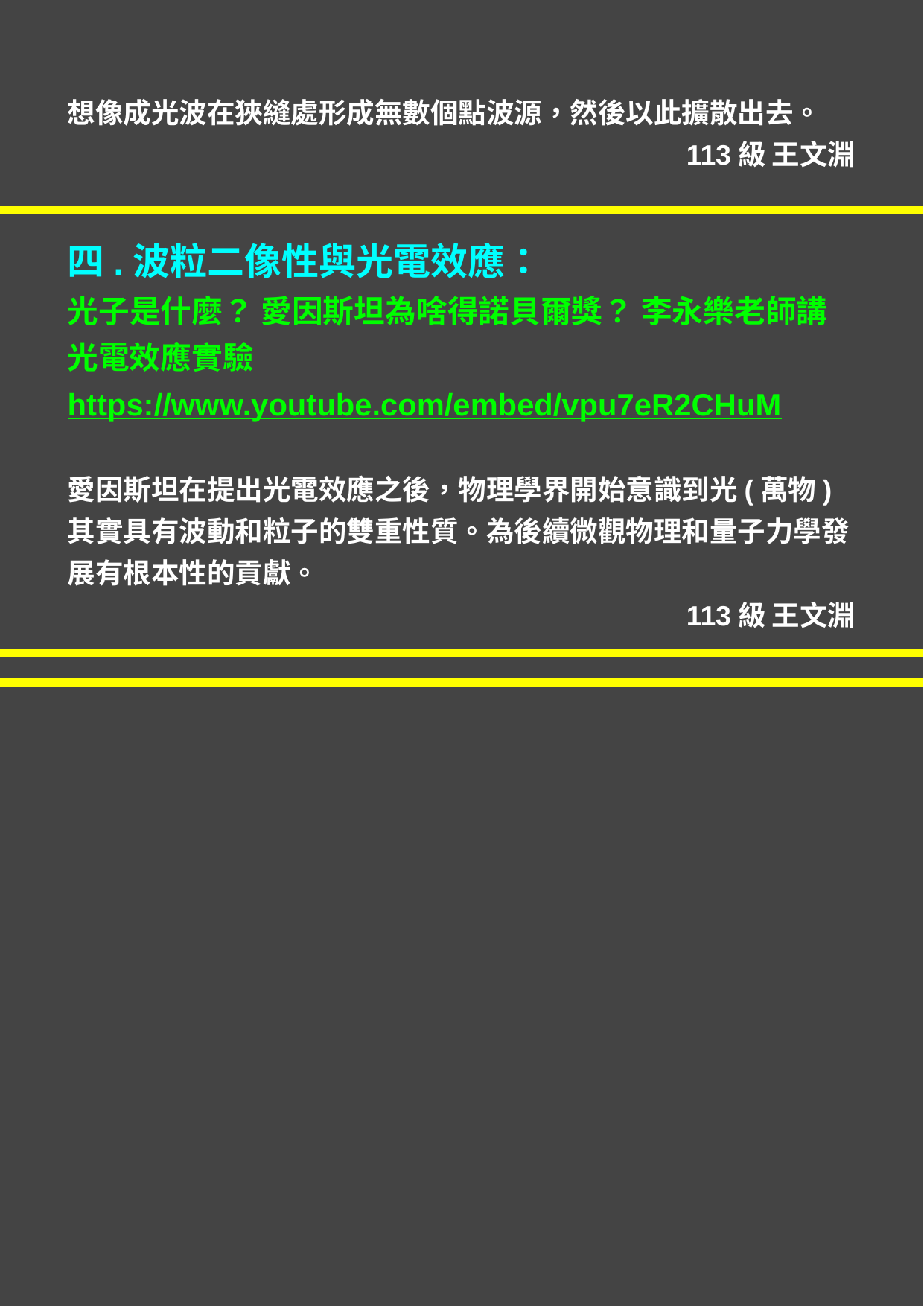

想像成光波在狹縫處形成無數個點波源，然後以此擴散出去。
113級 王文淵

四.波粒二像性與光電效應：
光子是什麼？ 愛因斯坦為啥得諾貝爾獎？ 李永樂老師講光電效應實驗
https://www.youtube.com/embed/vpu7eR2CHuM

愛因斯坦在提出光電效應之後，物理學界開始意識到光(萬物)其實具有波動和粒子的雙重性質。為後續微觀物理和量子力學發展有根本性的貢獻。
113級 王文淵